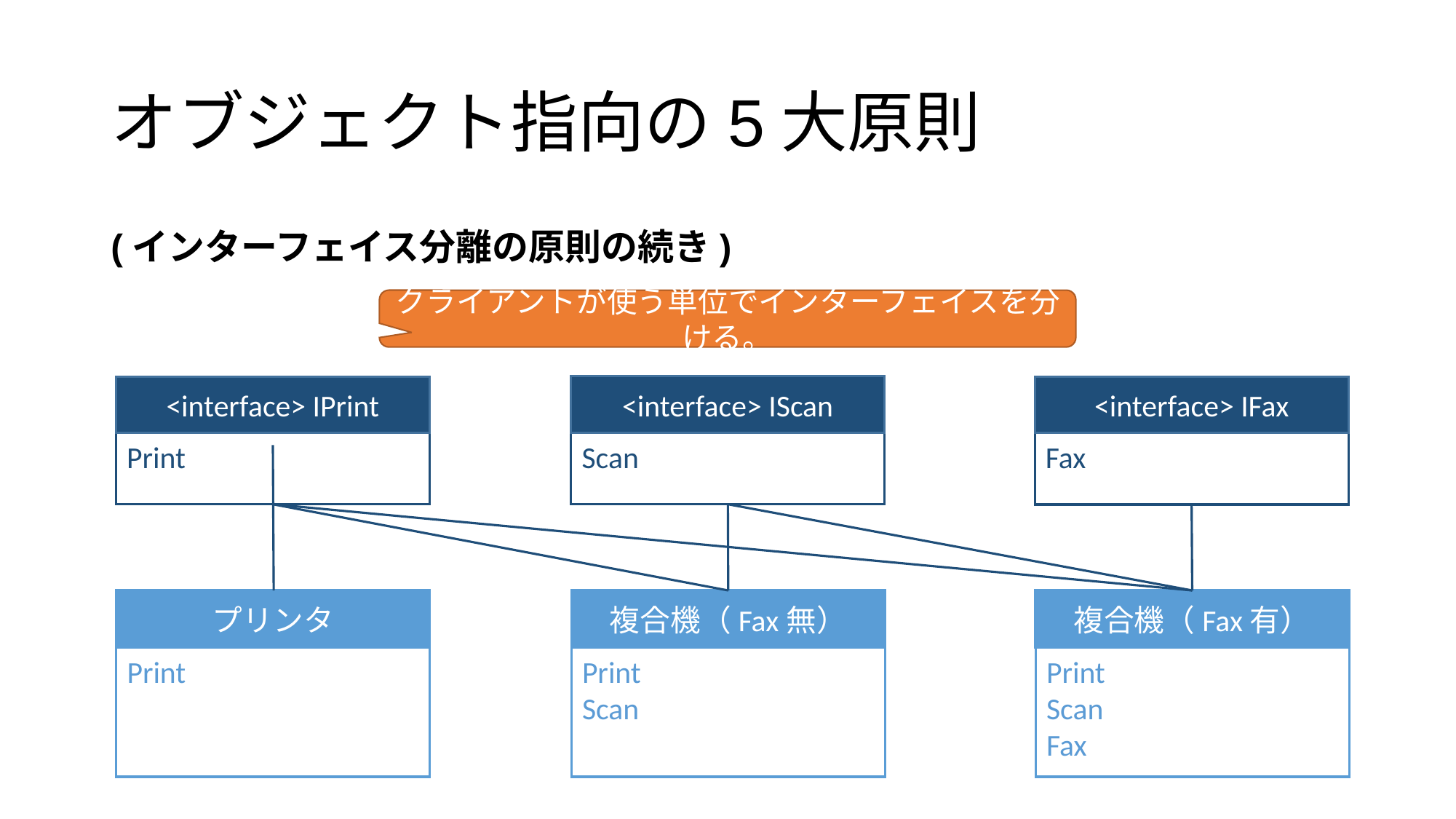

# オブジェクト指向の5大原則
(インターフェイス分離の原則の続き)
クライアントが使う単位でインターフェイスを分ける。
<interface> IScan
<interface> IPrint
<interface> IFax
Print
Scan
Fax
プリンタ
複合機（Fax無）
複合機（Fax有）
Print
Print
Scan
Print
Scan
Fax